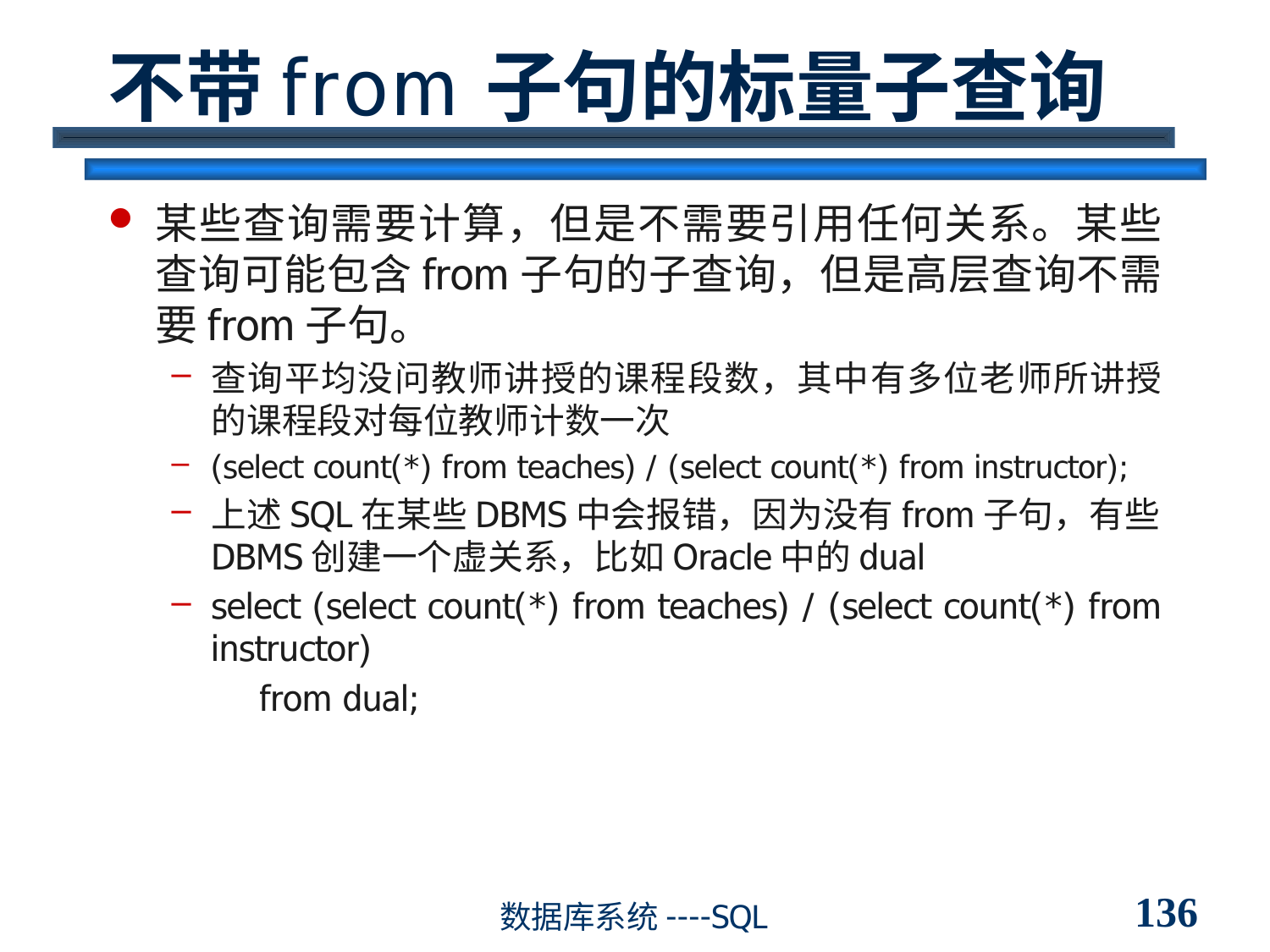

# 不带from子句的标量子查询
某些查询需要计算，但是不需要引用任何关系。某些查询可能包含from子句的子查询，但是高层查询不需要from子句。
查询平均没问教师讲授的课程段数，其中有多位老师所讲授的课程段对每位教师计数一次
(select count(*) from teaches) / (select count(*) from instructor);
上述SQL在某些DBMS中会报错，因为没有from子句，有些DBMS创建一个虚关系，比如Oracle中的dual
select (select count(*) from teaches) / (select count(*) from instructor)
        from dual;

136
数据库系统----SQL